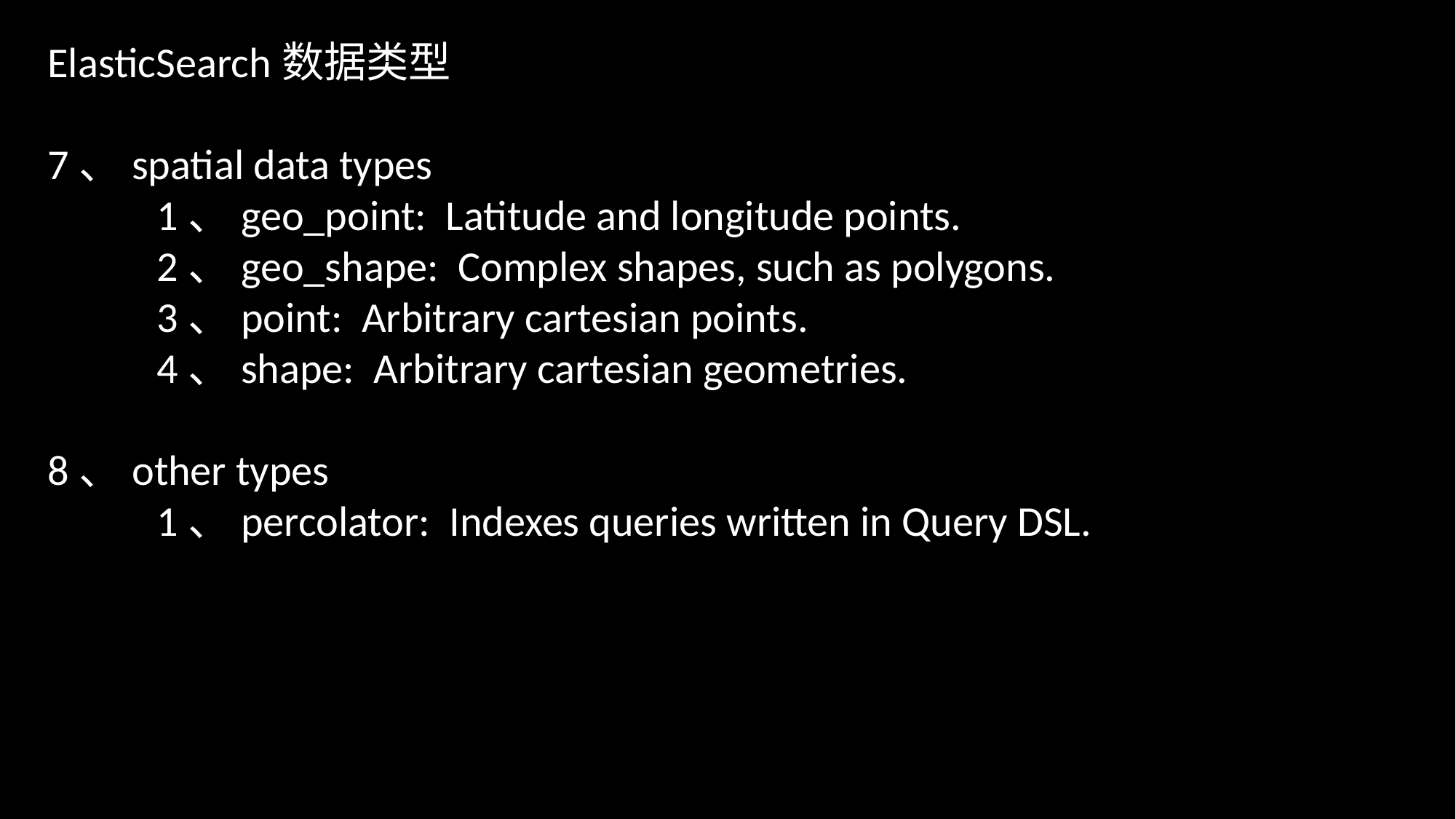

ElasticSearch数据类型

7、spatial data types
	1、geo_point:  Latitude and longitude points.
	2、geo_shape:  Complex shapes, such as polygons.
	3、point:  Arbitrary cartesian points.
	4、shape:  Arbitrary cartesian geometries.

8、other types
	1、percolator:  Indexes queries written in Query DSL.